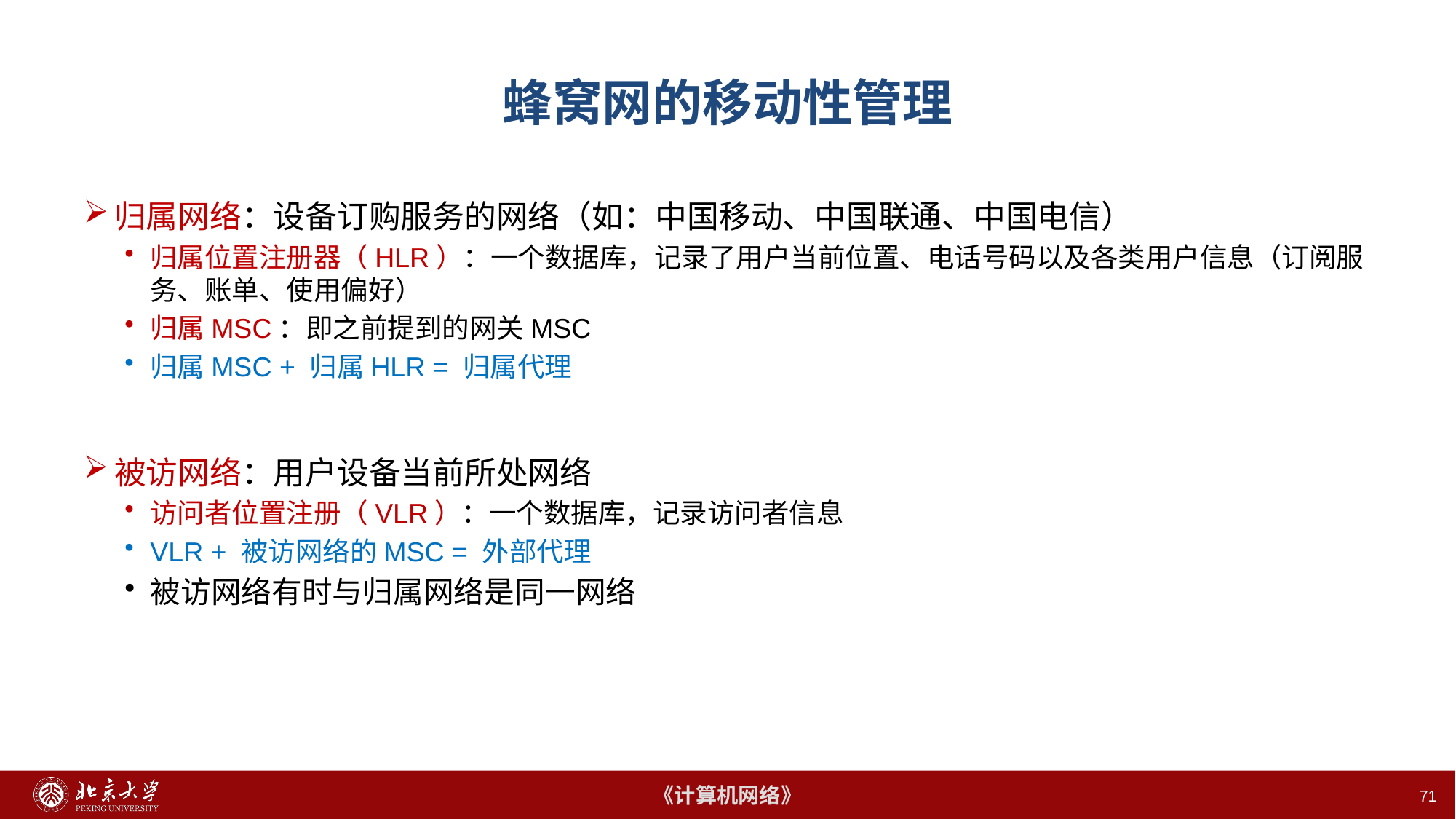

# 蜂窝网的移动性管理
归属网络：设备订购服务的网络（如：中国移动、中国联通、中国电信）
归属位置注册器（HLR）：一个数据库，记录了用户当前位置、电话号码以及各类用户信息（订阅服务、账单、使用偏好）
归属MSC：即之前提到的网关MSC
归属MSC + 归属HLR = 归属代理

被访网络：用户设备当前所处网络
访问者位置注册（VLR）：一个数据库，记录访问者信息
VLR + 被访网络的MSC = 外部代理
被访网络有时与归属网络是同一网络
71